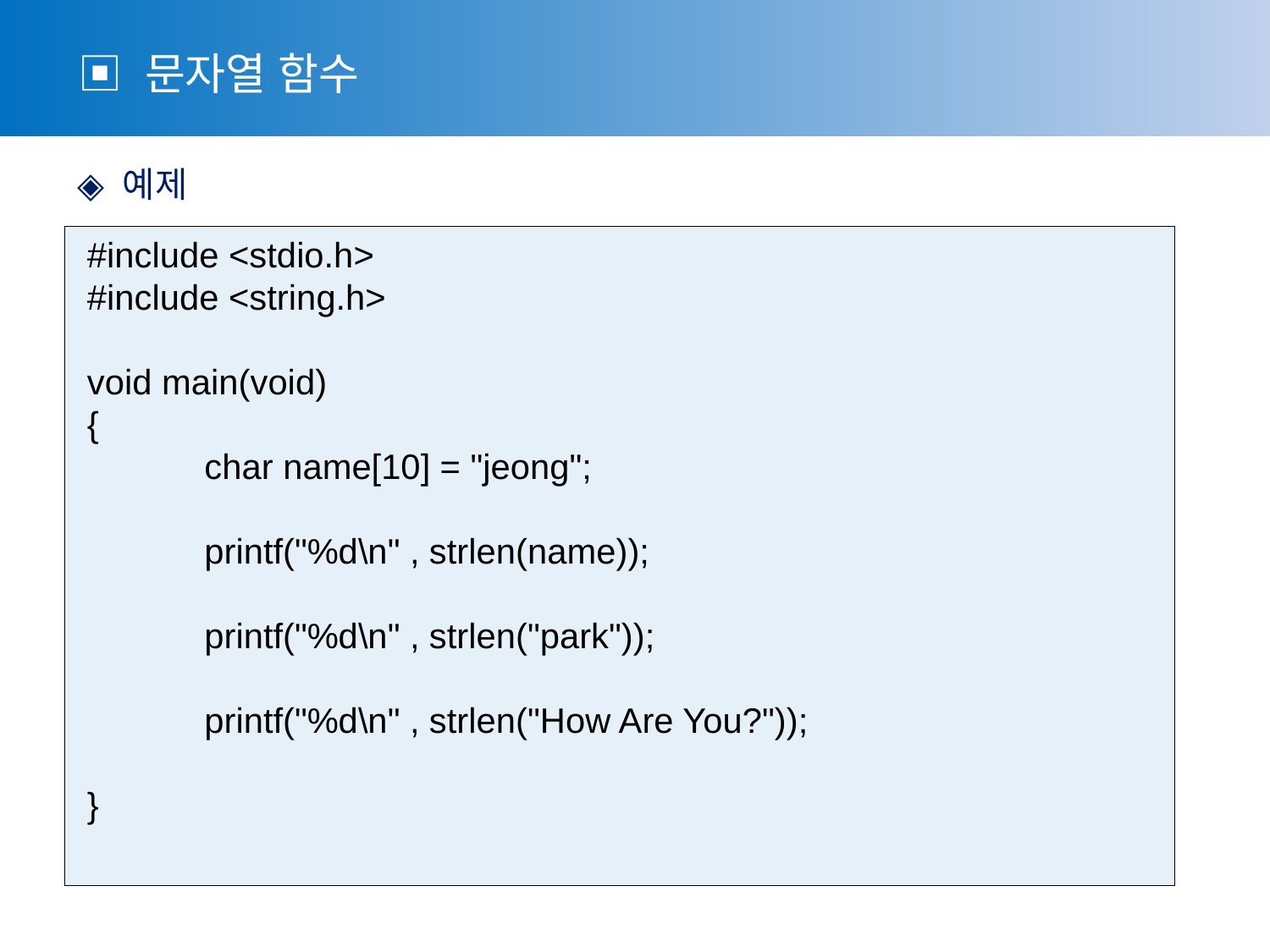

▣ 문자열 함수
 ◈ 예제
 #include <stdio.h>
 #include <string.h>

 void main(void)
 {
	char name[10] = "jeong";

	printf("%d\n" , strlen(name));

	printf("%d\n" , strlen("park"));

	printf("%d\n" , strlen("How Are You?"));

 }